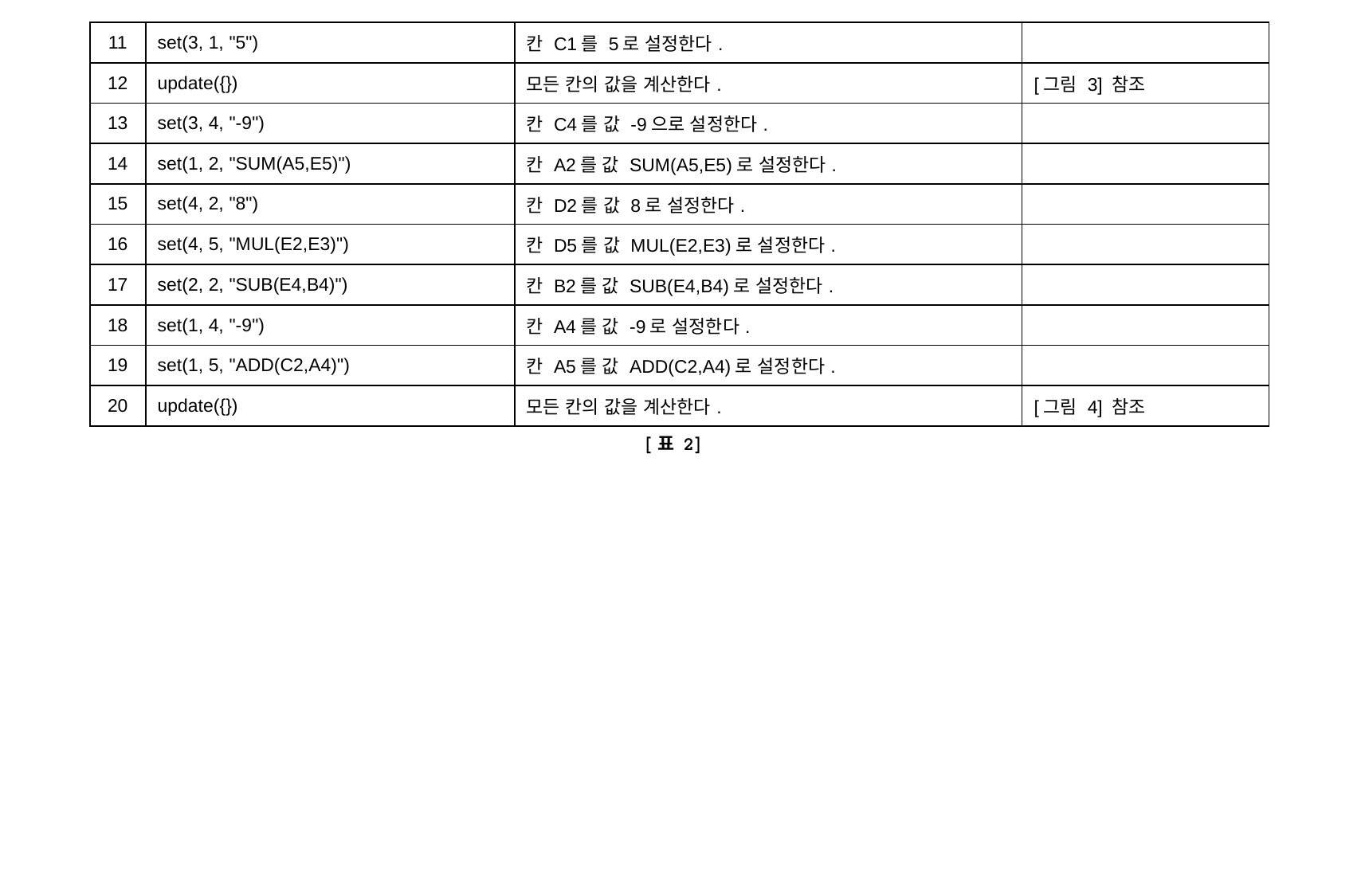

| 11 | set(3, 1, "5") | 칸 C1를 5로 설정한다. |  |
| --- | --- | --- | --- |
| 12 | update({}) | 모든 칸의 값을 계산한다. | [그림 3] 참조 |
| 13 | set(3, 4, "-9") | 칸 C4를 값 -9으로 설정한다. |  |
| 14 | set(1, 2, "SUM(A5,E5)") | 칸 A2를 값 SUM(A5,E5)로 설정한다. |  |
| 15 | set(4, 2, "8") | 칸 D2를 값 8로 설정한다. |  |
| 16 | set(4, 5, "MUL(E2,E3)") | 칸 D5를 값 MUL(E2,E3)로 설정한다. |  |
| 17 | set(2, 2, "SUB(E4,B4)") | 칸 B2를 값 SUB(E4,B4)로 설정한다. |  |
| 18 | set(1, 4, "-9") | 칸 A4를 값 -9로 설정한다. |  |
| 19 | set(1, 5, "ADD(C2,A4)") | 칸 A5를 값 ADD(C2,A4)로 설정한다. |  |
| 20 | update({}) | 모든 칸의 값을 계산한다. | [그림 4] 참조 |
[표 2]